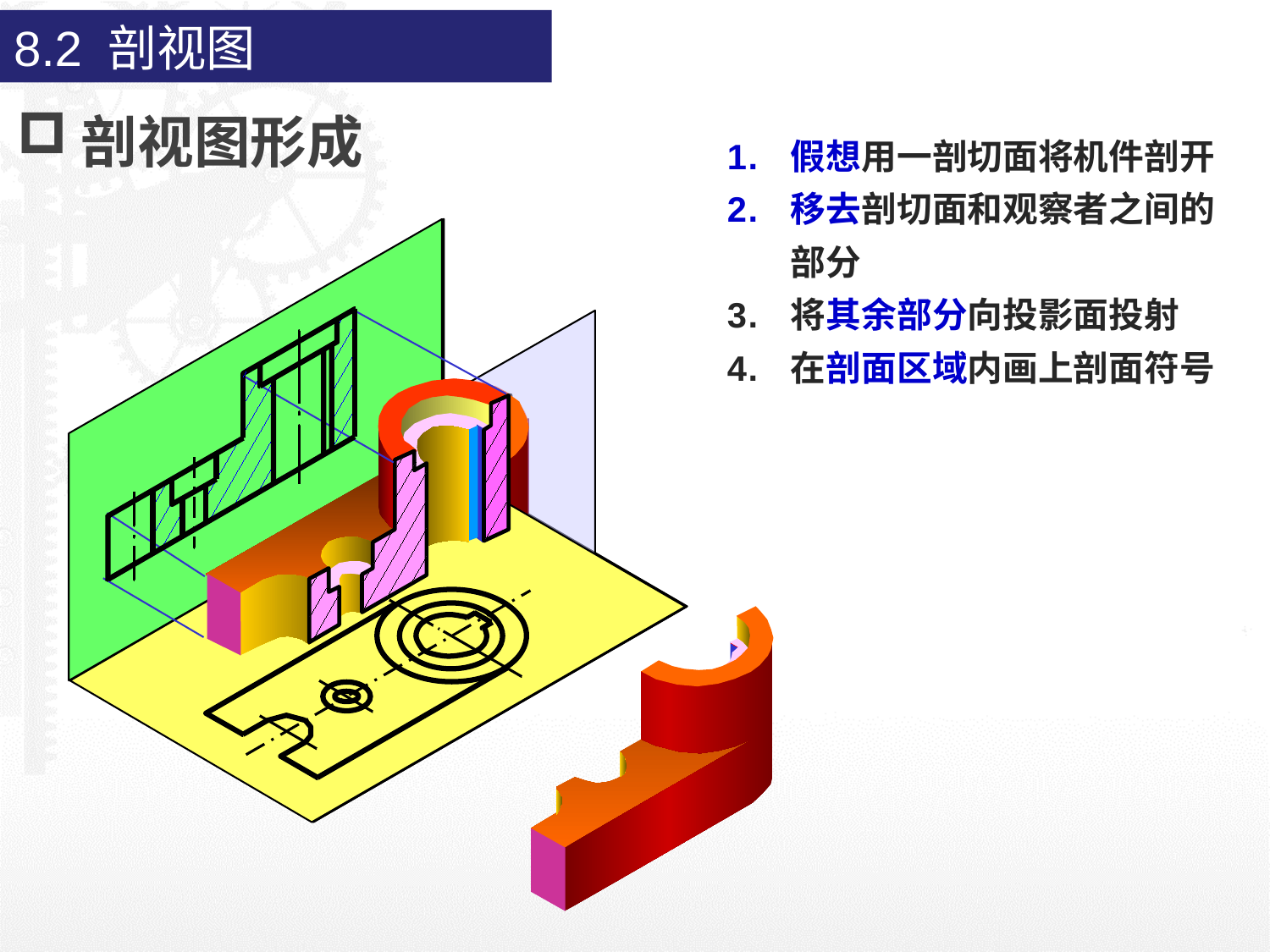

8.2 剖视图
剖视图形成
假想用一剖切面将机件剖开
移去剖切面和观察者之间的部分
将其余部分向投影面投射
在剖面区域内画上剖面符号